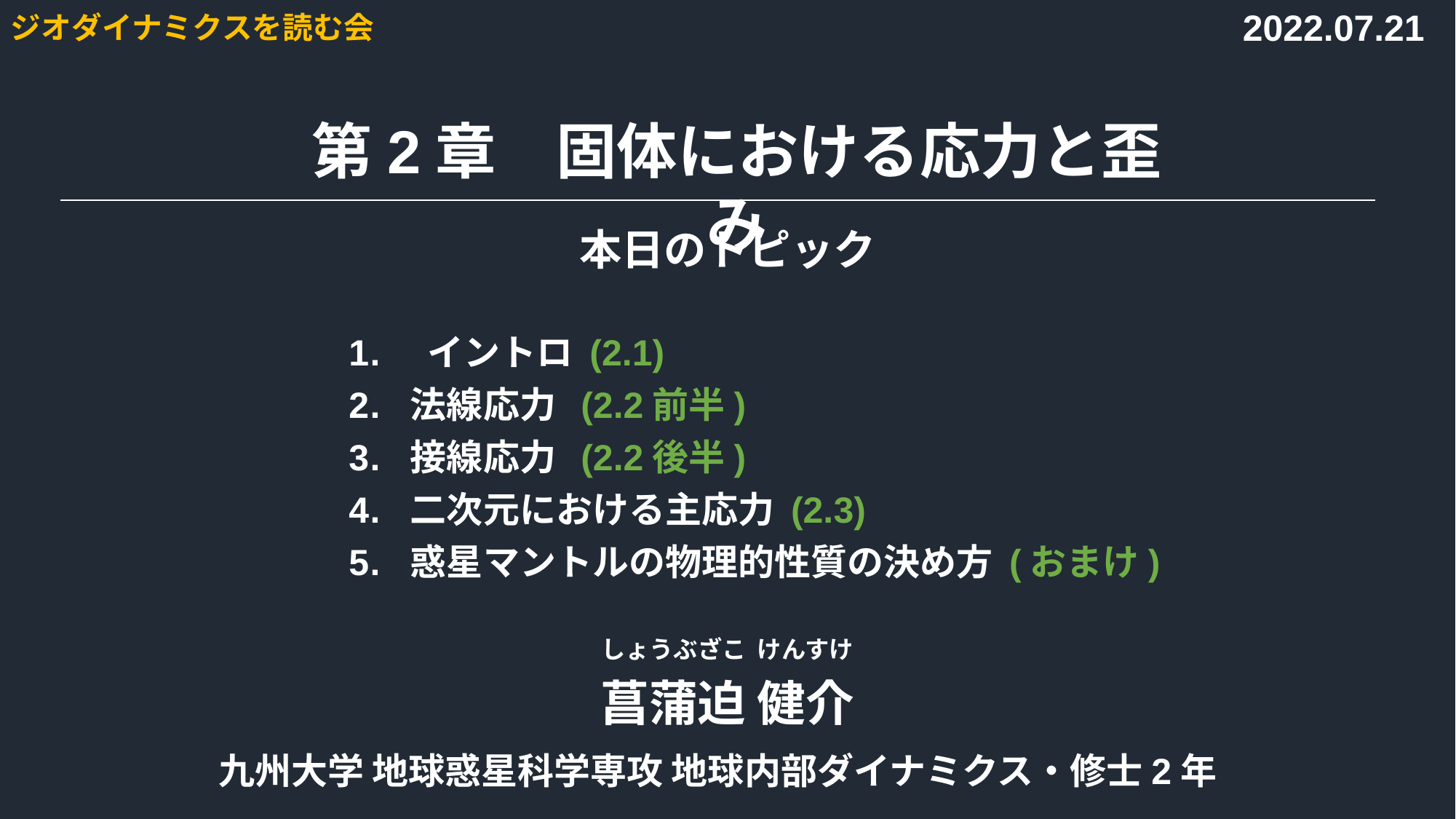

2022.07.21
ジオダイナミクスを読む会
第2章　固体における応力と歪み
本日のトピック
 イントロ (2.1)
法線応力  (2.2前半)
接線応力  (2.2後半)
二次元における主応力 (2.3)
惑星マントルの物理的性質の決め方 (おまけ)
しょうぶざこ  けんすけ
菖蒲迫 健介
九州大学 地球惑星科学専攻 地球内部ダイナミクス・修士2年